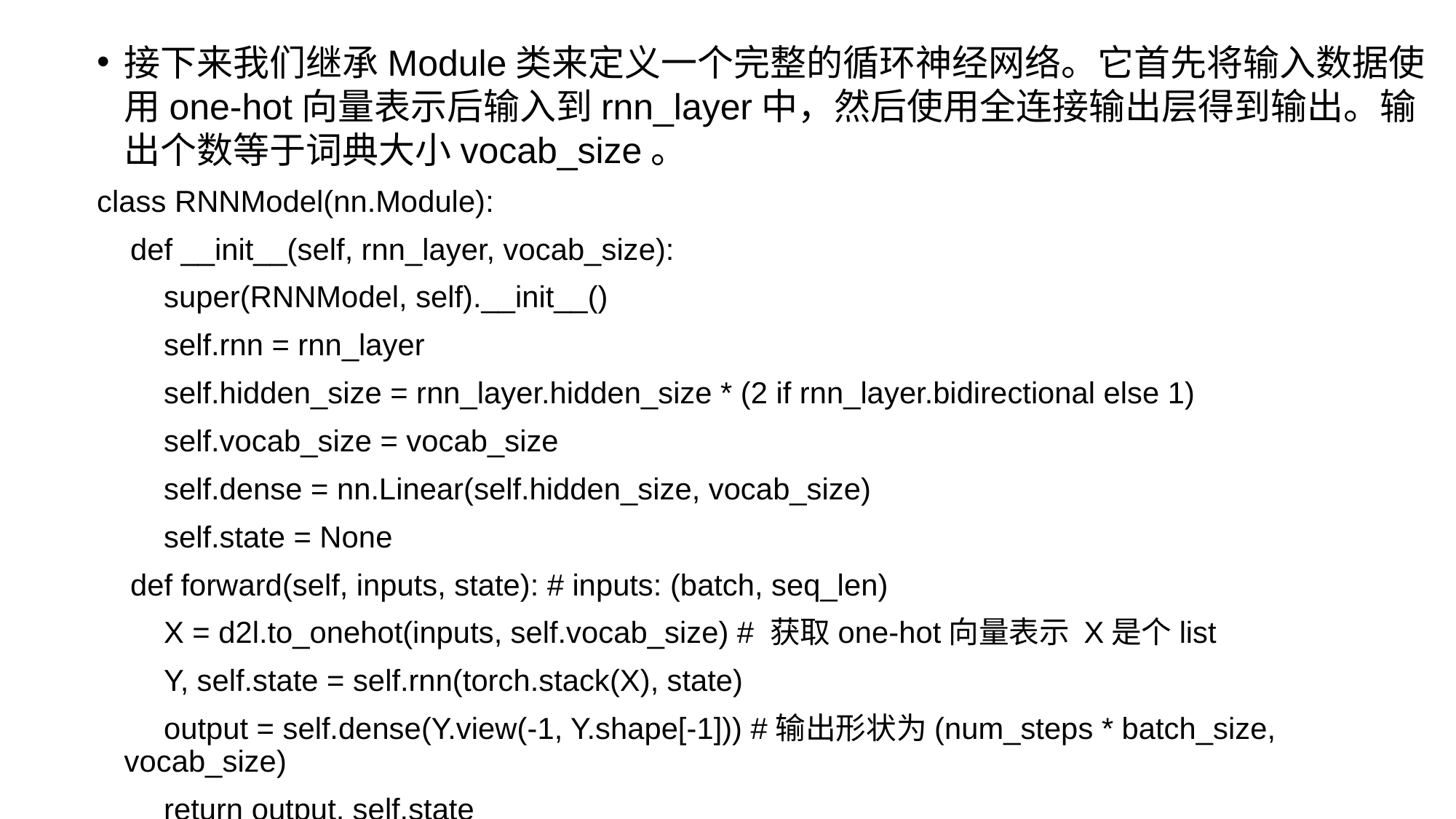

接下来我们继承Module类来定义一个完整的循环神经网络。它首先将输入数据使用one-hot向量表示后输入到rnn_layer中，然后使用全连接输出层得到输出。输出个数等于词典大小vocab_size。
class RNNModel(nn.Module):
    def __init__(self, rnn_layer, vocab_size):
        super(RNNModel, self).__init__()
        self.rnn = rnn_layer
        self.hidden_size = rnn_layer.hidden_size * (2 if rnn_layer.bidirectional else 1)
        self.vocab_size = vocab_size
        self.dense = nn.Linear(self.hidden_size, vocab_size)
        self.state = None
    def forward(self, inputs, state): # inputs: (batch, seq_len)
        X = d2l.to_onehot(inputs, self.vocab_size) # 获取one-hot向量表示 X是个list
        Y, self.state = self.rnn(torch.stack(X), state)
        output = self.dense(Y.view(-1, Y.shape[-1])) #输出形状为(num_steps * batch_size, vocab_size)
        return output, self.state